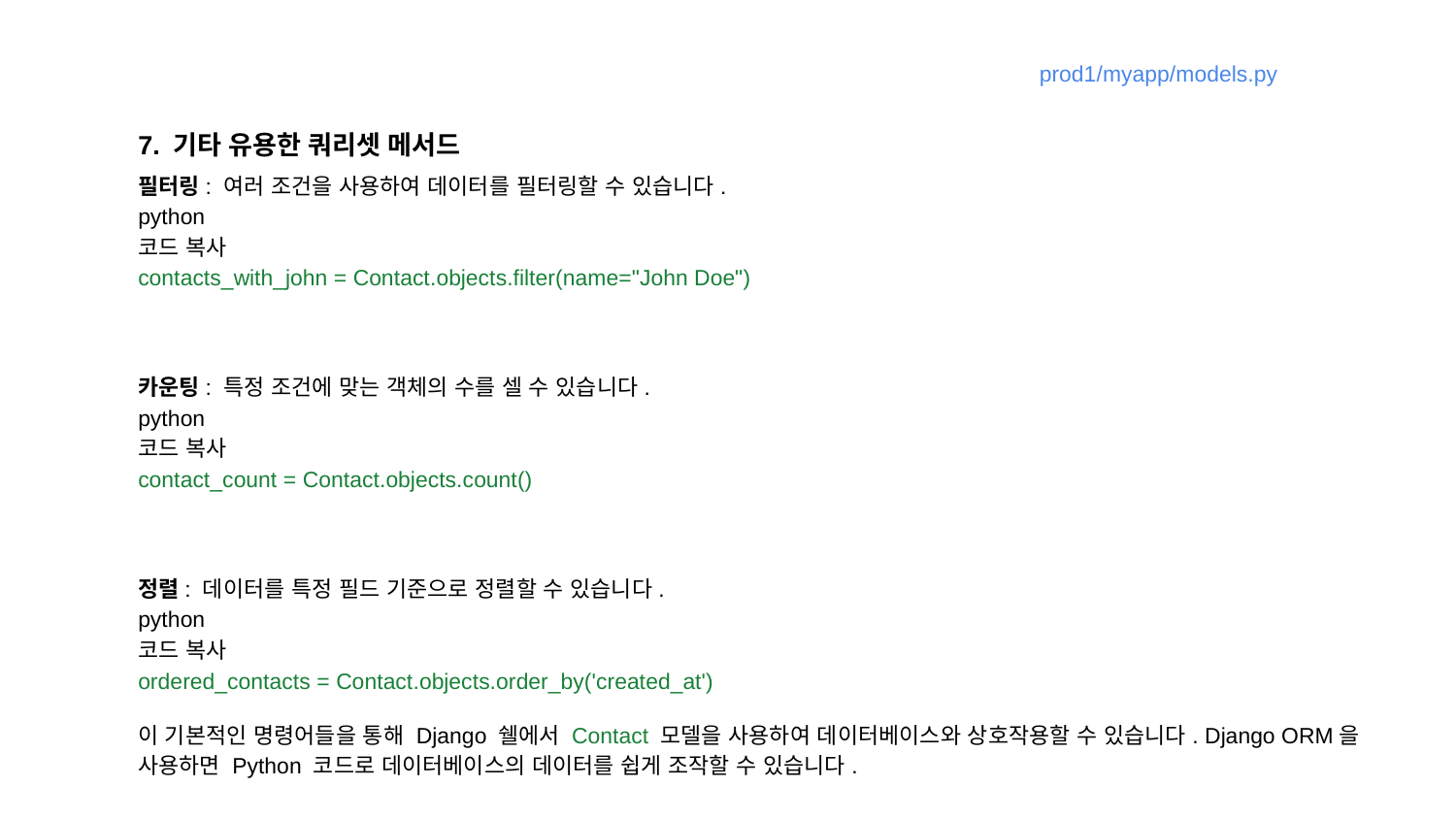

prod1/myapp/models.py

7. 기타 유용한 쿼리셋 메서드
필터링: 여러 조건을 사용하여 데이터를 필터링할 수 있습니다.
python
코드 복사
contacts_with_john = Contact.objects.filter(name="John Doe")

카운팅: 특정 조건에 맞는 객체의 수를 셀 수 있습니다.
python
코드 복사
contact_count = Contact.objects.count()

정렬: 데이터를 특정 필드 기준으로 정렬할 수 있습니다.
python
코드 복사
ordered_contacts = Contact.objects.order_by('created_at')
이 기본적인 명령어들을 통해 Django 쉘에서 Contact 모델을 사용하여 데이터베이스와 상호작용할 수 있습니다. Django ORM을 사용하면 Python 코드로 데이터베이스의 데이터를 쉽게 조작할 수 있습니다.